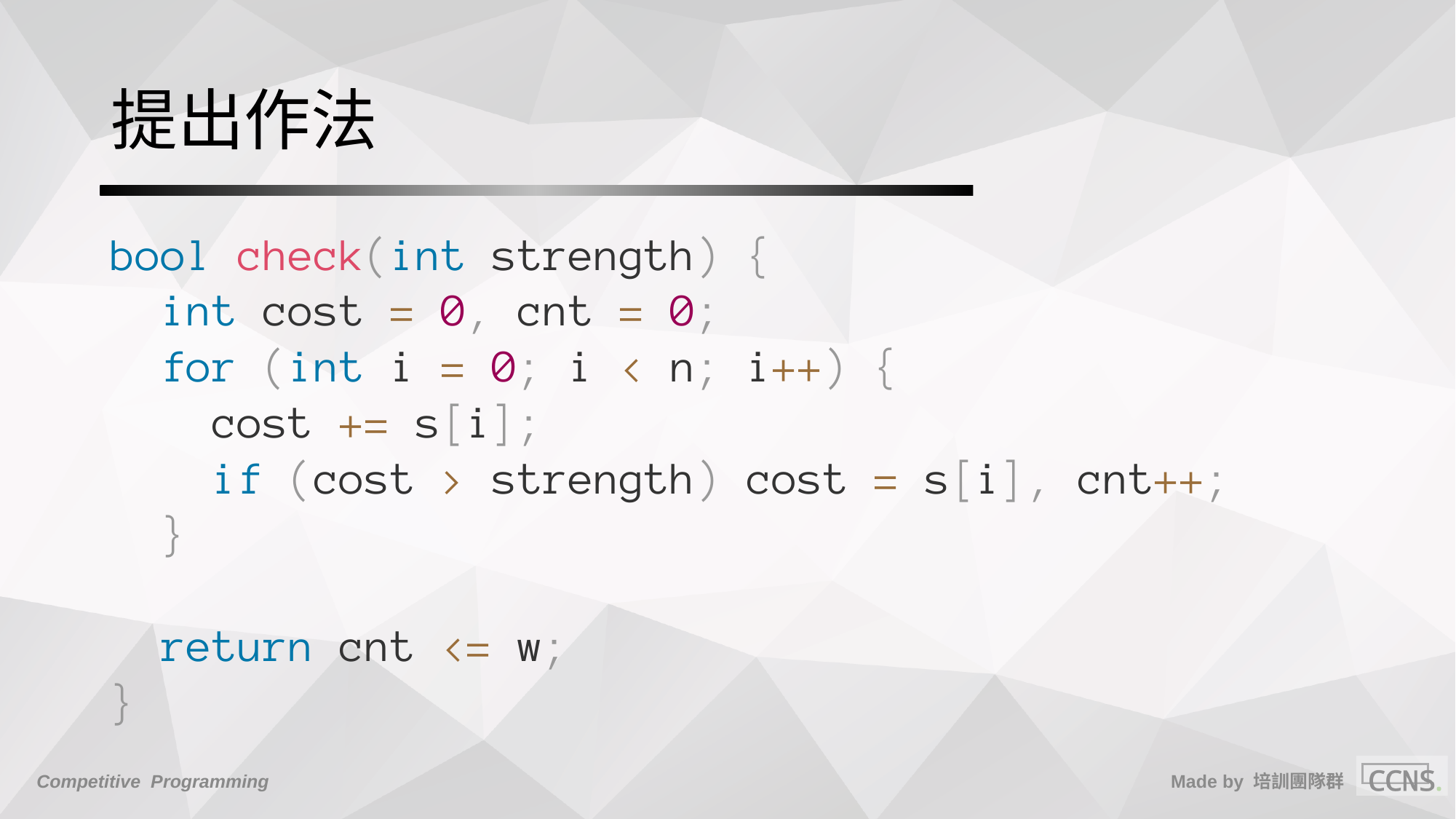

# 提出作法
bool check(int strength) {
  int cost = 0, cnt = 0;
  for (int i = 0; i < n; i++) {
    cost += s[i];
    if (cost > strength) cost = s[i], cnt++;
  }
  return cnt <= w;
}